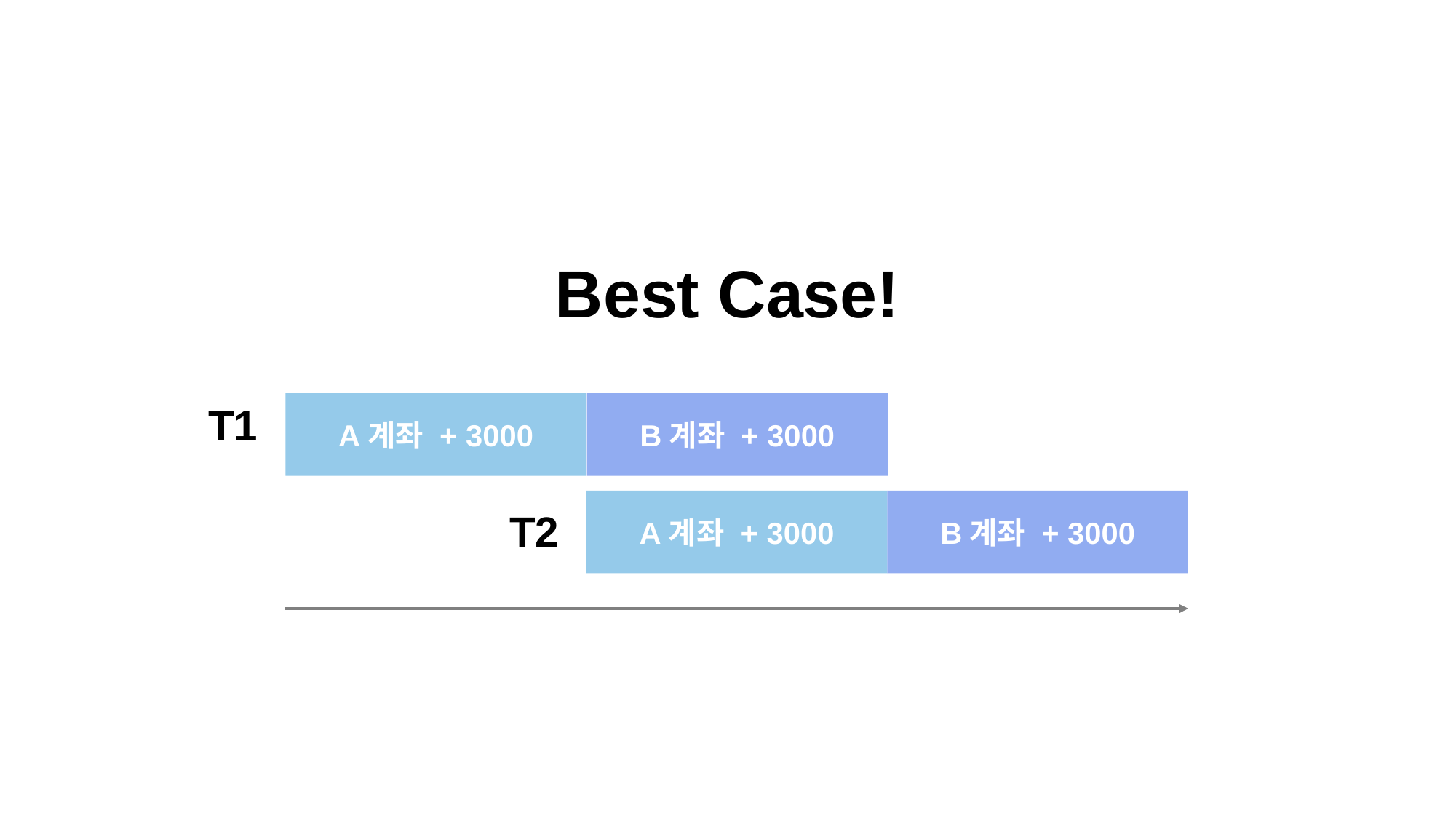

Best Case!
T1
A계좌 + 3000
B계좌 + 3000
A계좌 + 3000
B계좌 + 3000
T2